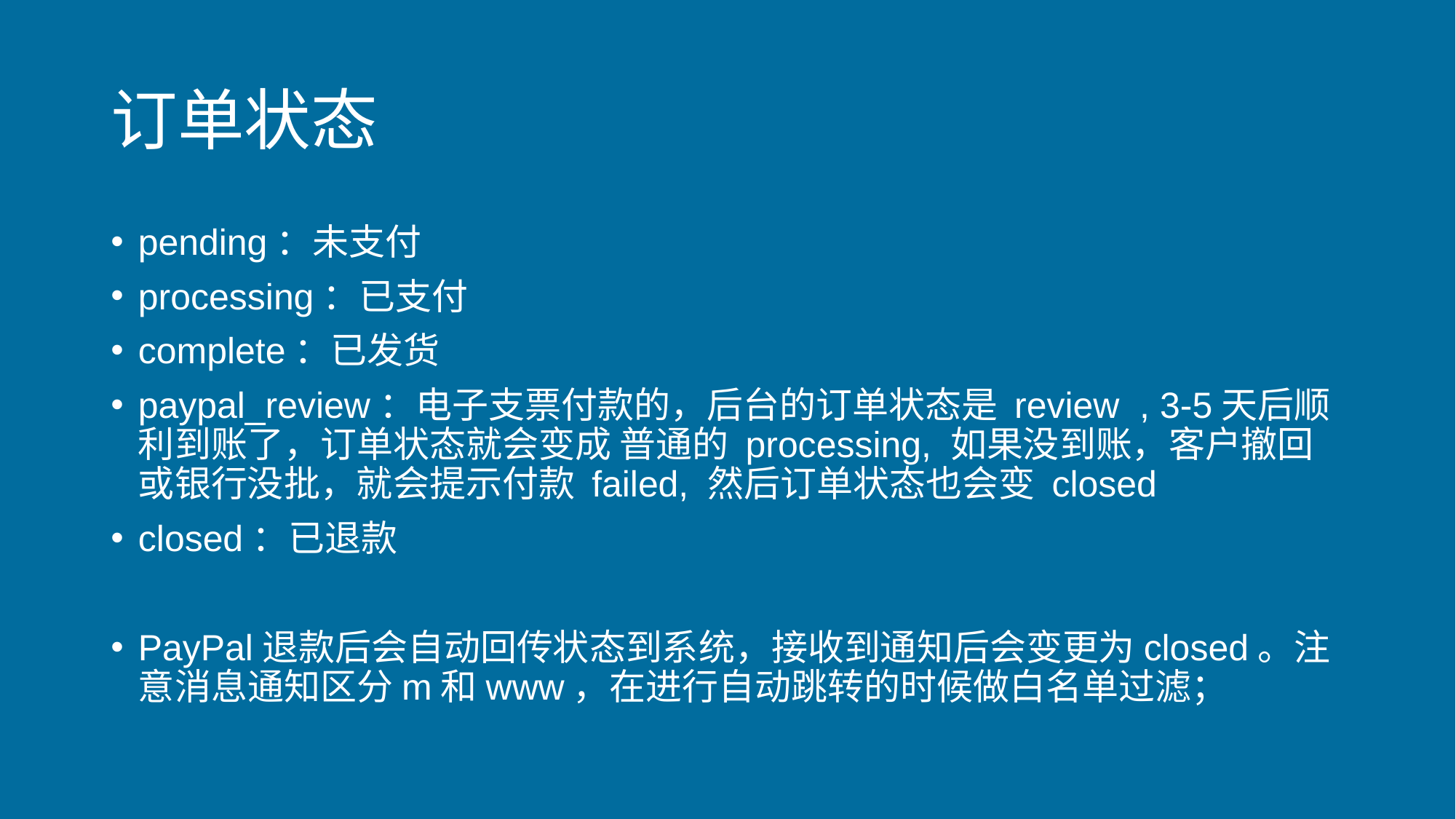

# 订单状态
pending：未支付
processing：已支付
complete：已发货
paypal_review：电子支票付款的，后台的订单状态是 review  , 3-5天后顺利到账了，订单状态就会变成 普通的 processing, 如果没到账，客户撤回或银行没批，就会提示付款 failed, 然后订单状态也会变 closed
closed：已退款

PayPal退款后会自动回传状态到系统，接收到通知后会变更为closed。注意消息通知区分m和www，在进行自动跳转的时候做白名单过滤；